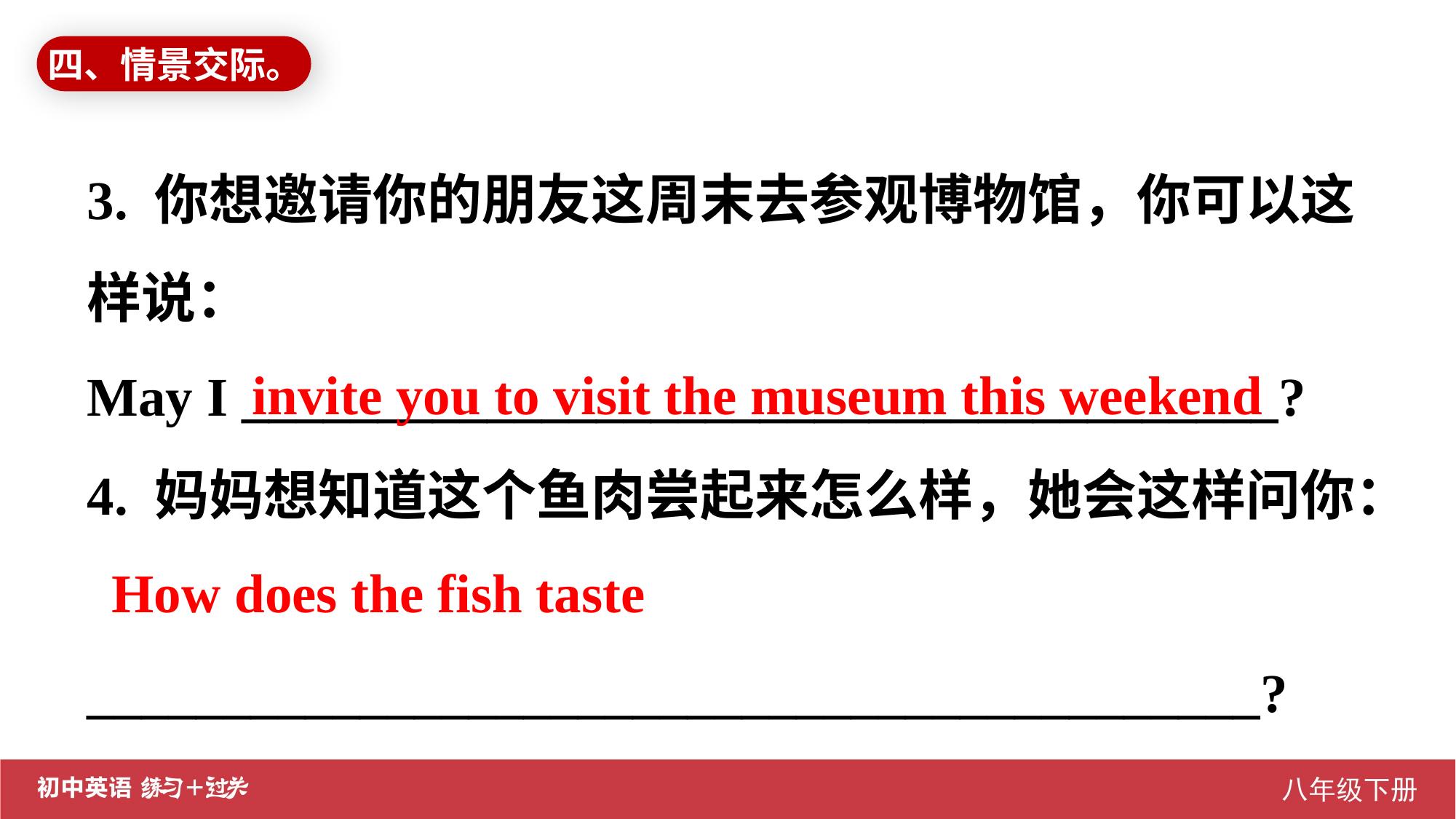

四、情景交际。
3. 你想邀请你的朋友这周末去参观博物馆，你可以这样说：
May I ______________________________________?
4. 妈妈想知道这个鱼肉尝起来怎么样，她会这样问你：
___________________________________________?
invite you to visit the museum this weekend
How does the fish taste